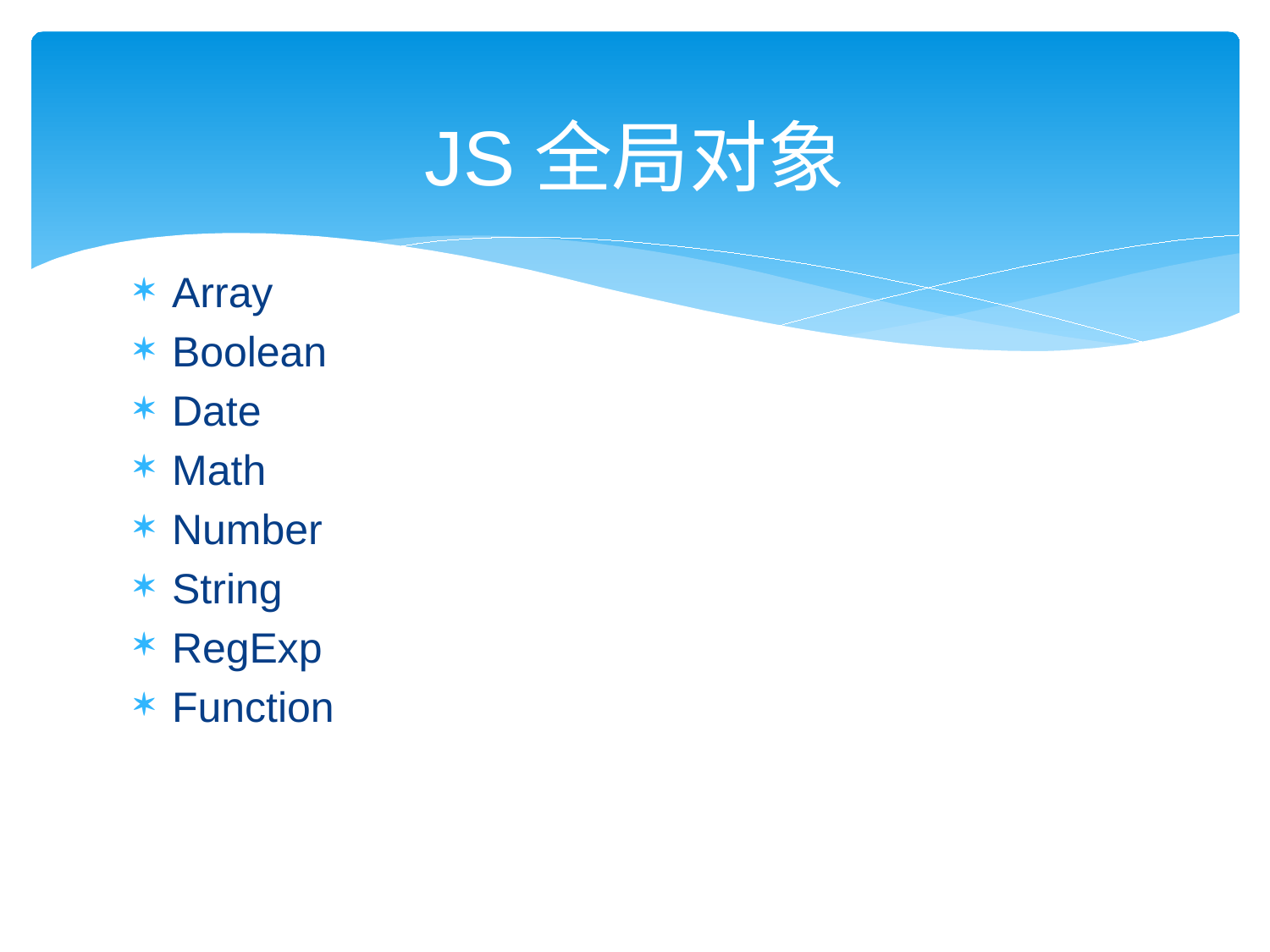

# JS全局对象
Array
Boolean
Date
Math
Number
String
RegExp
Function